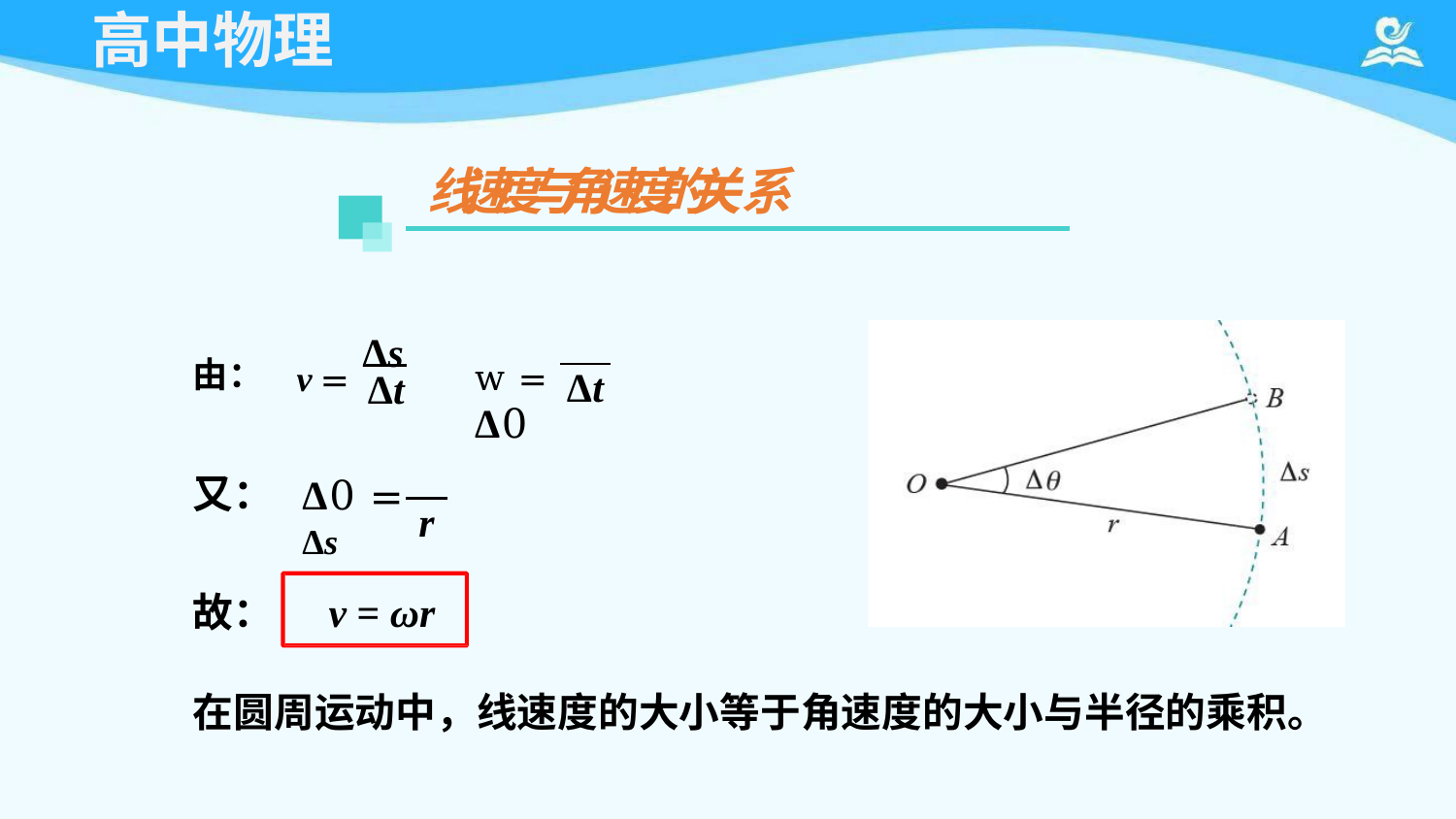

# 高中物理
线速度与角速度的关系

w = Δ0
由：	v = Δs

Δt
Δt

又：
Δ0 = Δs
r

故：	v = ωr

在圆周运动中，线速度的大小等于角速度的大小与半径的乘积。